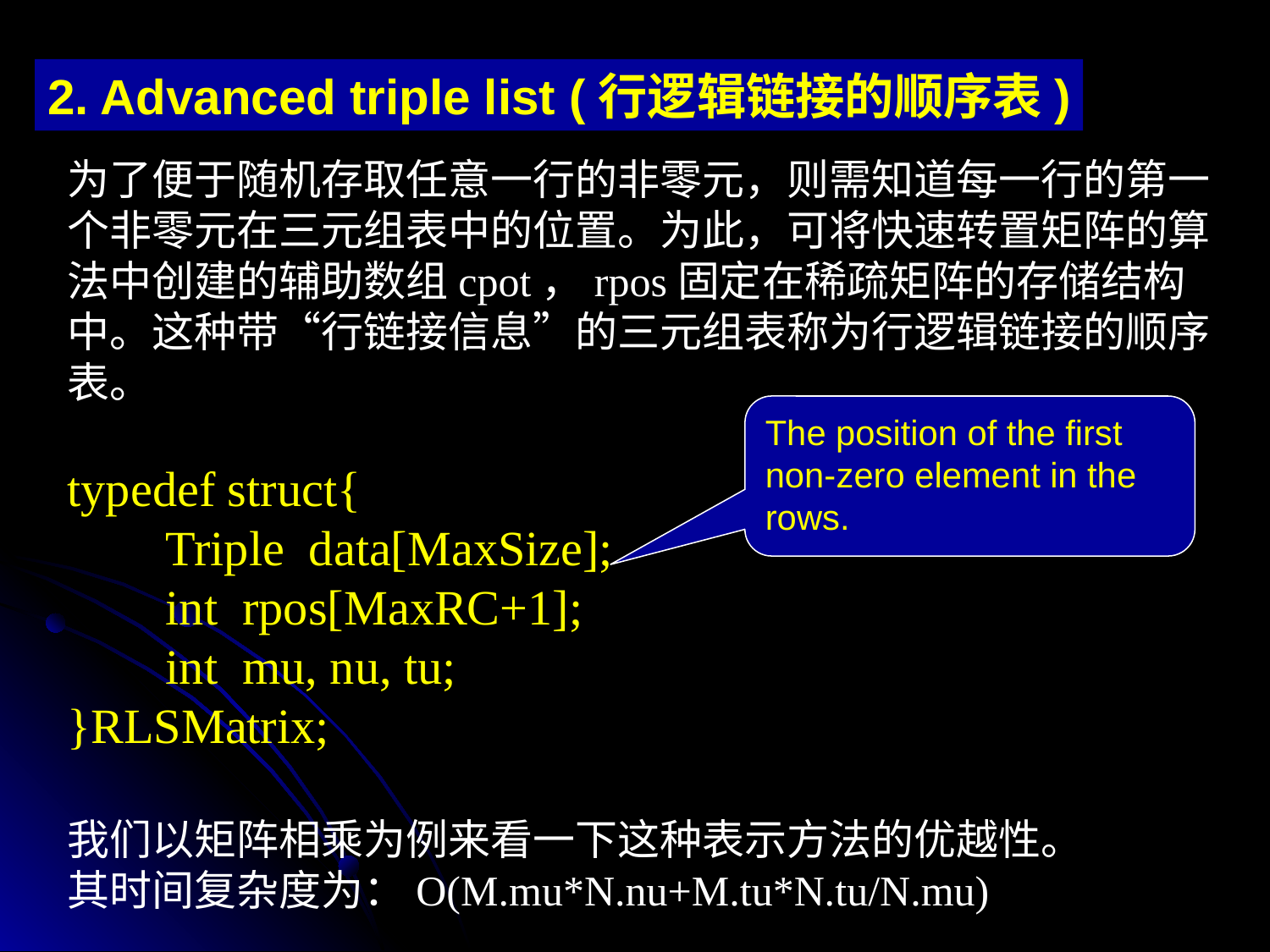

2. Advanced triple list (行逻辑链接的顺序表)
为了便于随机存取任意一行的非零元，则需知道每一行的第一个非零元在三元组表中的位置。为此，可将快速转置矩阵的算法中创建的辅助数组cpot，rpos固定在稀疏矩阵的存储结构中。这种带“行链接信息”的三元组表称为行逻辑链接的顺序表。

typedef struct{
        Triple  data[MaxSize];
        int  rpos[MaxRC+1];
        int  mu, nu, tu;
}RLSMatrix;

我们以矩阵相乘为例来看一下这种表示方法的优越性。
其时间复杂度为：O(M.mu*N.nu+M.tu*N.tu/N.mu)
The position of the first non-zero element in the rows.